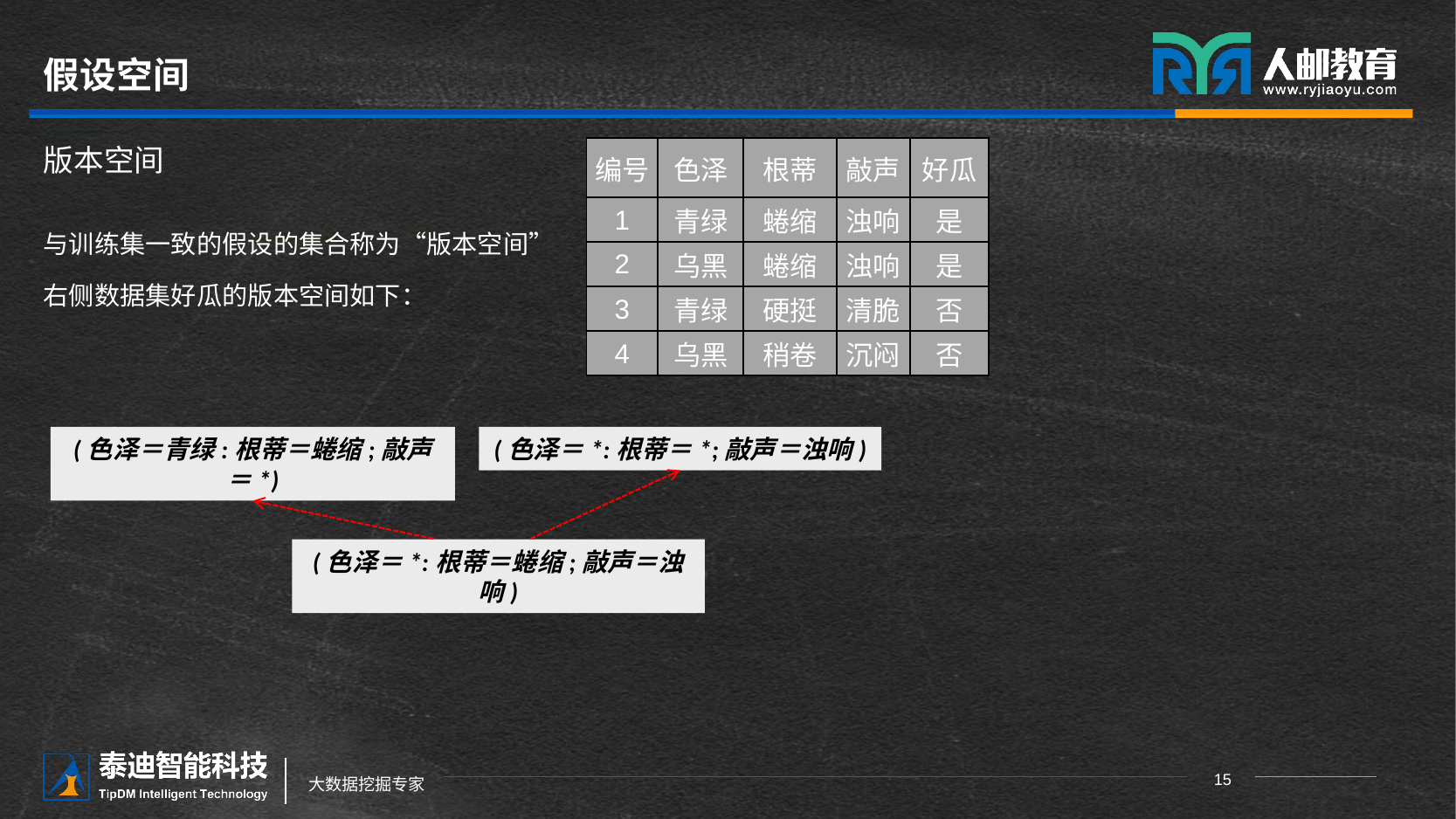

# 假设空间
版本空间
| 编号 | 色泽 | 根蒂 | 敲声 | 好瓜 |
| --- | --- | --- | --- | --- |
| 1 | 青绿 | 蜷缩 | 浊响 | 是 |
| 2 | 乌黑 | 蜷缩 | 浊响 | 是 |
| 3 | 青绿 | 硬挺 | 清脆 | 否 |
| 4 | 乌黑 | 稍卷 | 沉闷 | 否 |
与训练集一致的假设的集合称为“版本空间”
右侧数据集好瓜的版本空间如下：
(色泽＝青绿:根蒂＝蜷缩;敲声＝*)
(色泽＝*:根蒂＝*;敲声＝浊响)
(色泽＝*:根蒂＝蜷缩;敲声＝浊响)